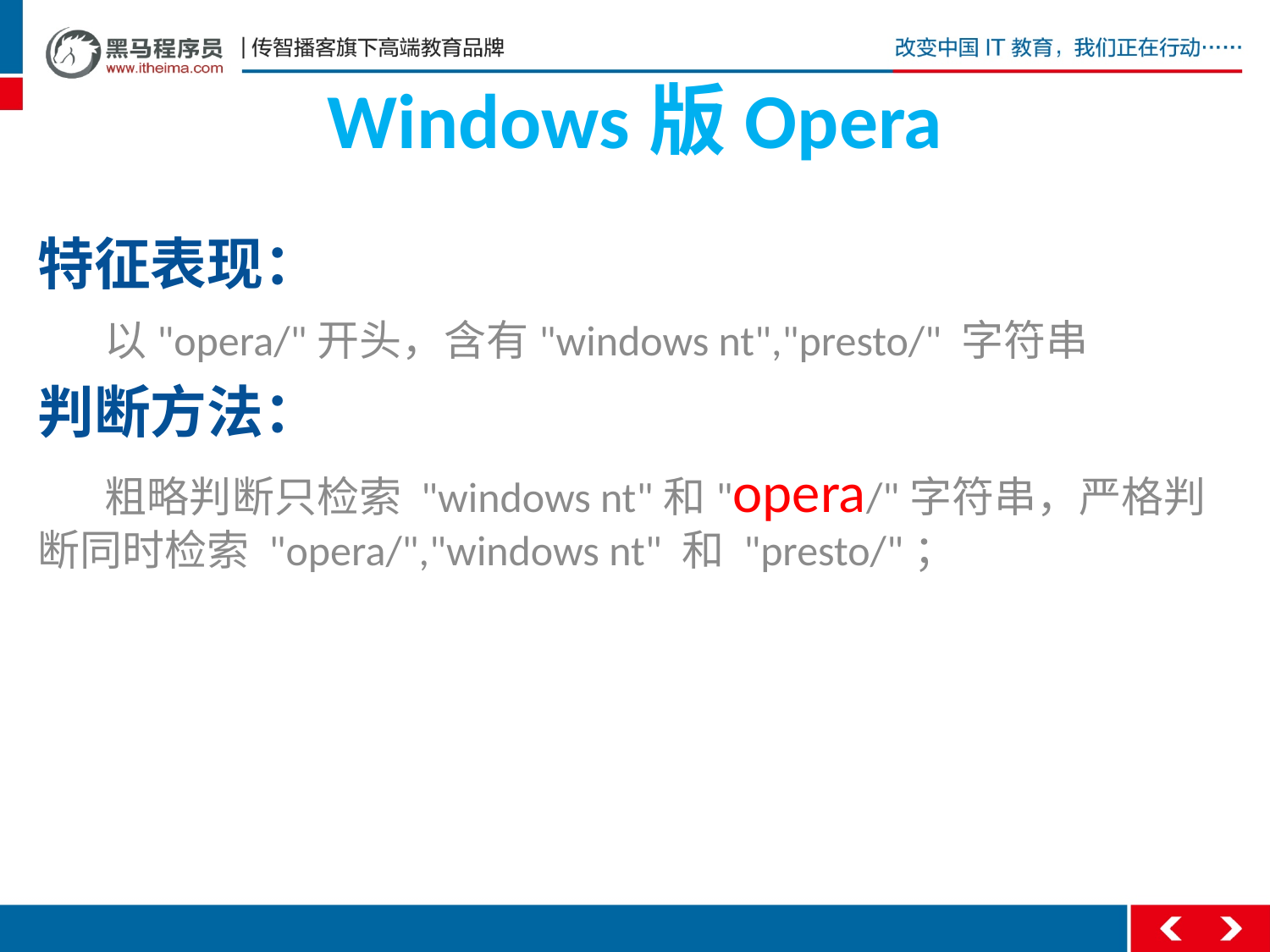

# Windows版Opera
特征表现：
     以"opera/"开头，含有"windows nt","presto/" 字符串
判断方法：
      粗略判断只检索 "windows nt"和"opera/"字符串，严格判断同时检索 "opera/","windows nt" 和 "presto/"；